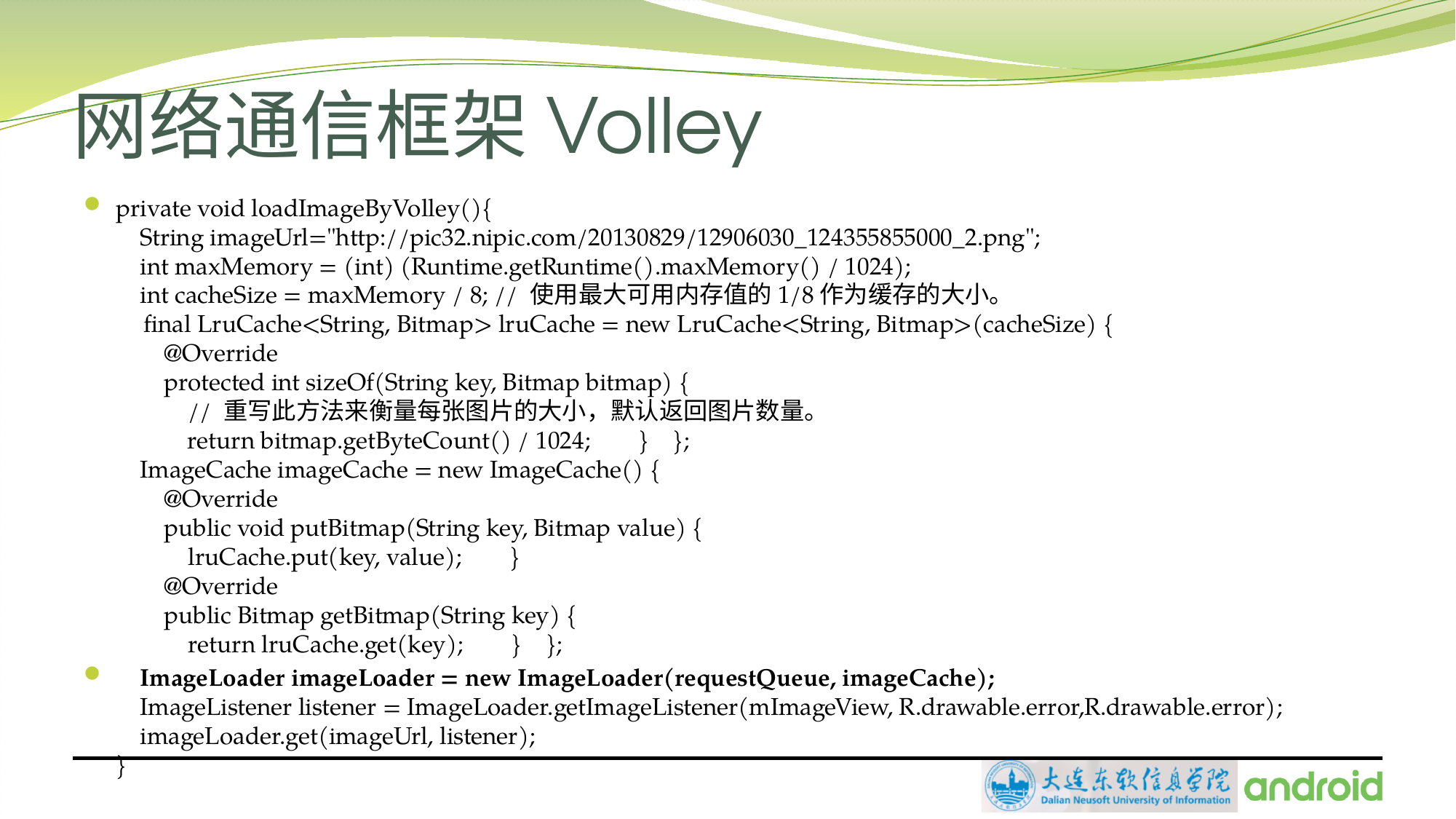

# 网络通信框架Volley
private void loadImageByVolley(){
    String imageUrl="http://pic32.nipic.com/20130829/12906030_124355855000_2.png";
    int maxMemory = (int) (Runtime.getRuntime().maxMemory() / 1024);
    int cacheSize = maxMemory / 8; // 使用最大可用内存值的1/8作为缓存的大小。
    final LruCache<String, Bitmap> lruCache = new LruCache<String, Bitmap>(cacheSize) {
        @Override
        protected int sizeOf(String key, Bitmap bitmap) {
            // 重写此方法来衡量每张图片的大小，默认返回图片数量。
            return bitmap.getByteCount() / 1024;        }    };
    ImageCache imageCache = new ImageCache() {
        @Override
        public void putBitmap(String key, Bitmap value) {
            lruCache.put(key, value);        }
        @Override
        public Bitmap getBitmap(String key) {
            return lruCache.get(key);        }    };
    ImageLoader imageLoader = new ImageLoader(requestQueue, imageCache);
    ImageListener listener = ImageLoader.getImageListener(mImageView, R.drawable.error,R.drawable.error);
    imageLoader.get(imageUrl, listener);
}